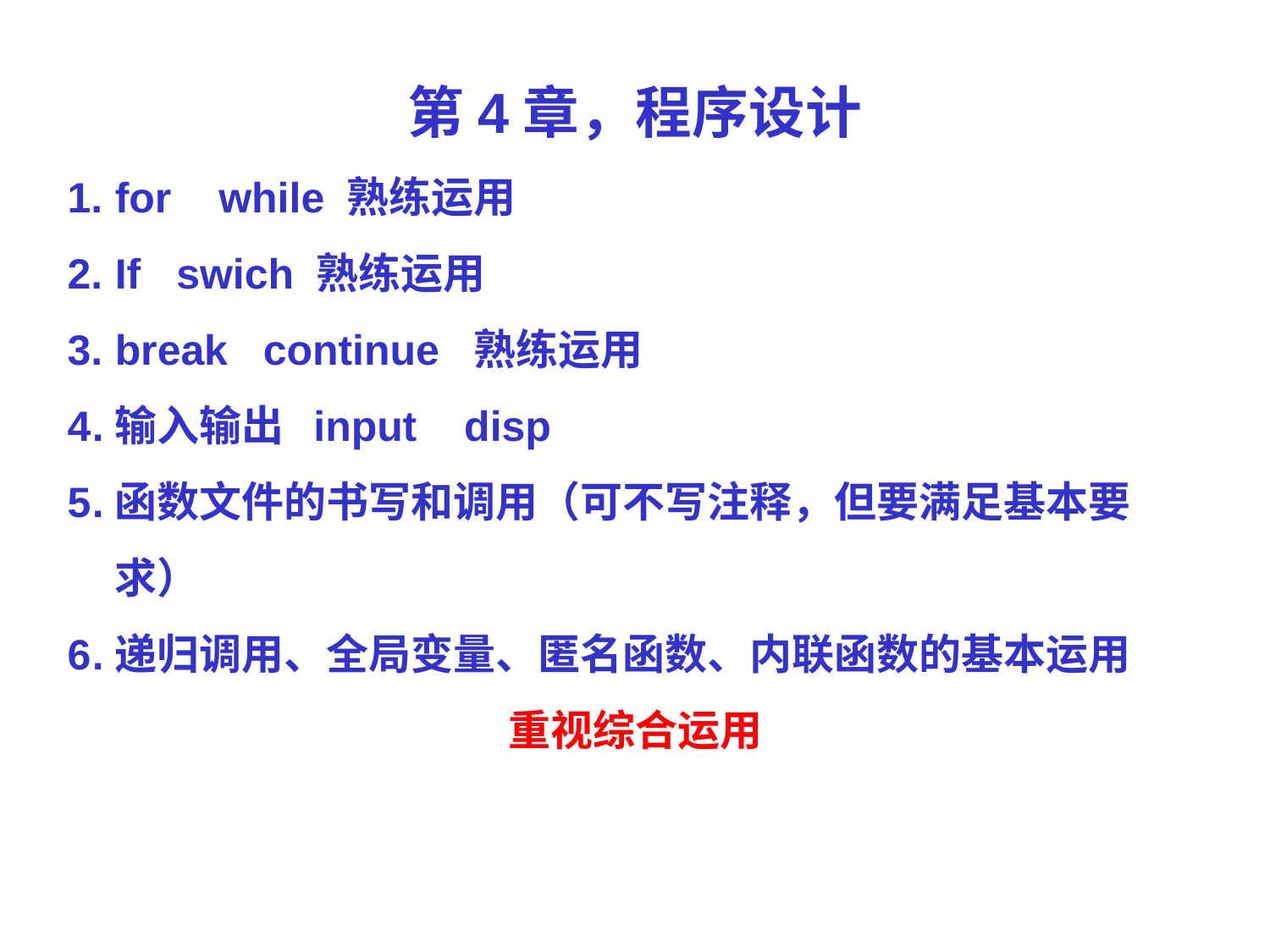

第4章，程序设计
for    while 熟练运用
If   swich 熟练运用
break   continue  熟练运用
输入输出  input    disp
函数文件的书写和调用（可不写注释，但要满足基本要求）
递归调用、全局变量、匿名函数、内联函数的基本运用
重视综合运用